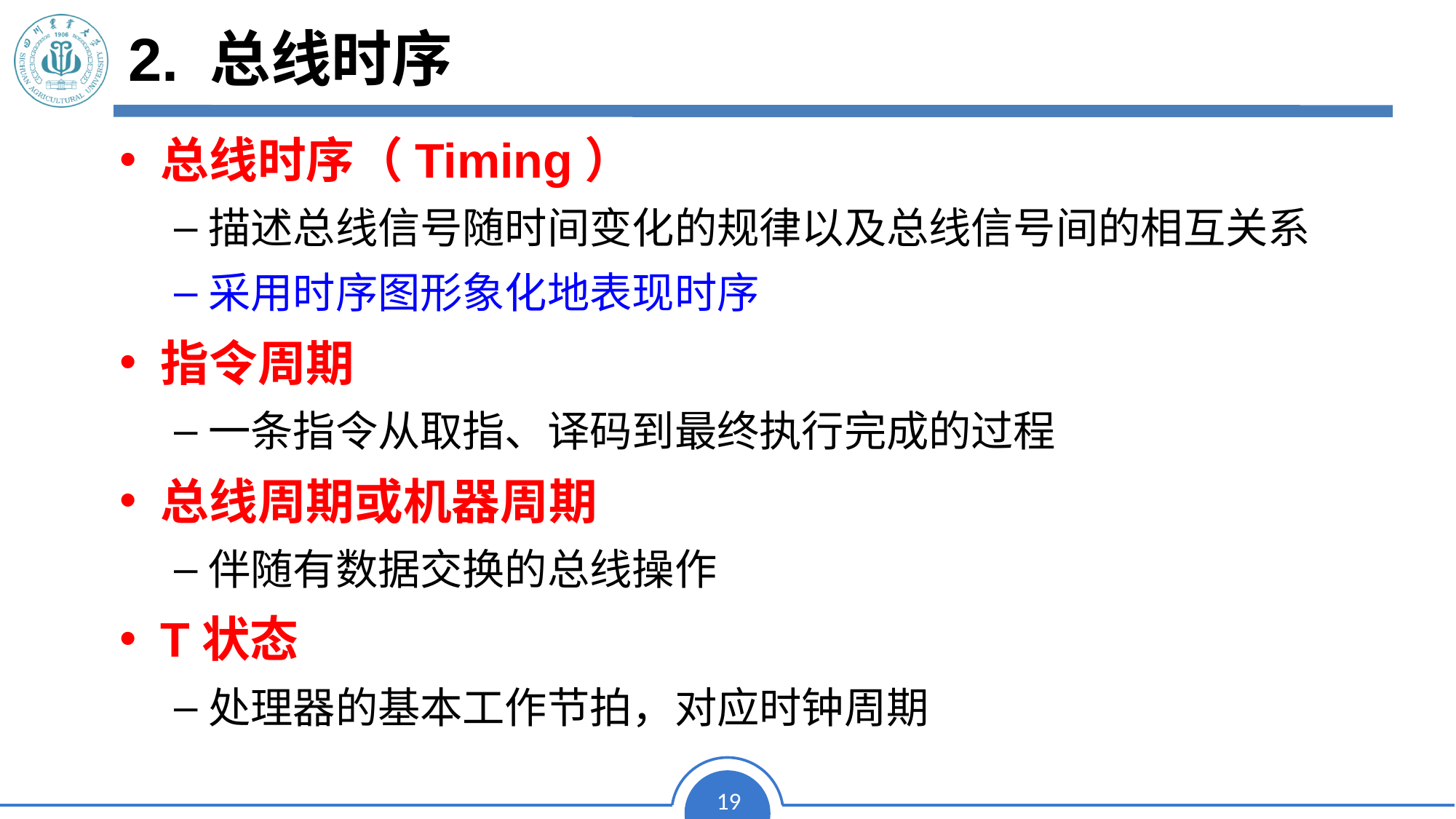

# 2. 总线时序
2. 总线时序
总线时序（Timing）
描述总线信号随时间变化的规律以及总线信号间的相互关系
采用时序图形象化地表现时序
指令周期
一条指令从取指、译码到最终执行完成的过程
总线周期或机器周期
伴随有数据交换的总线操作
T状态
处理器的基本工作节拍，对应时钟周期